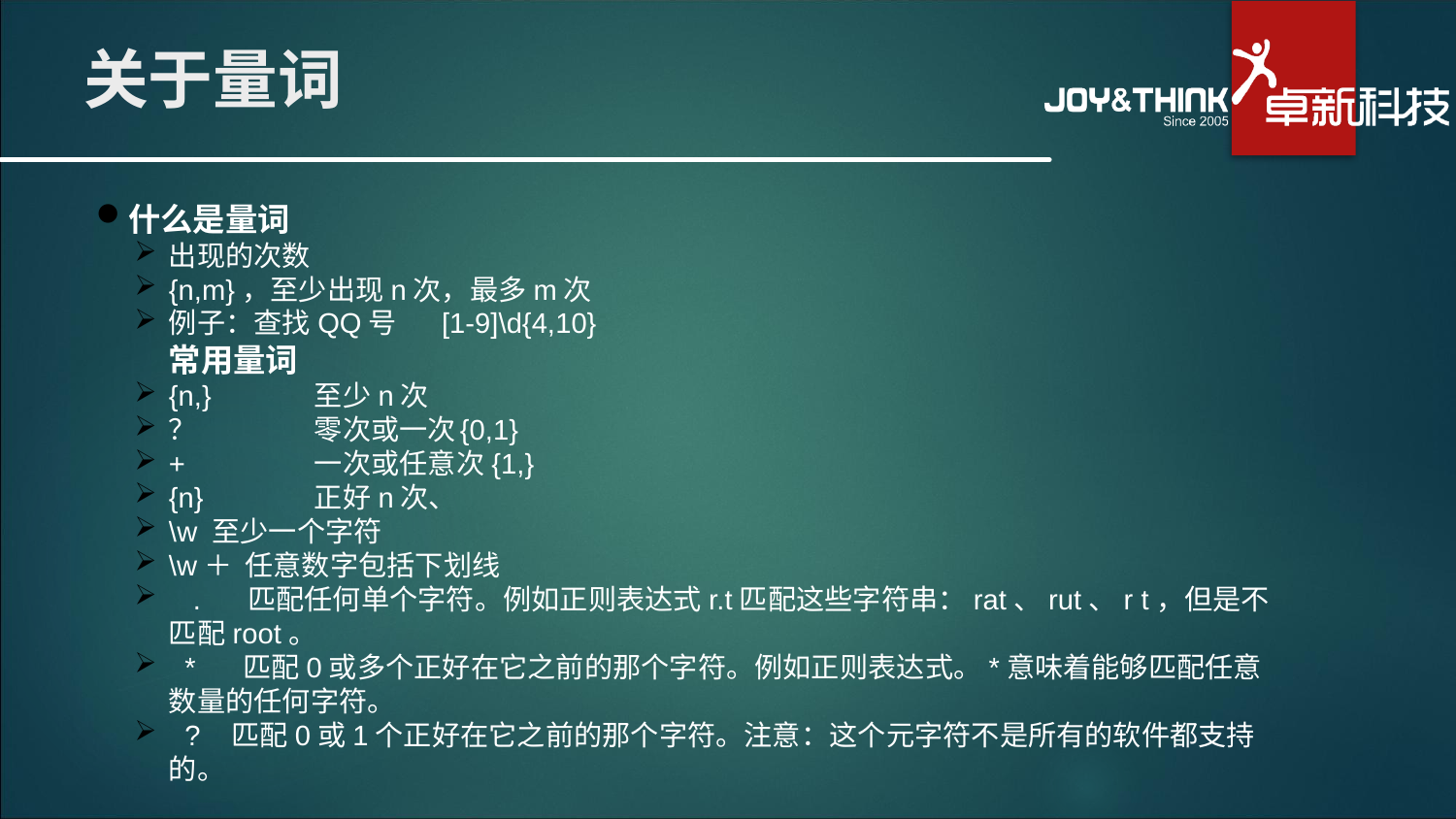

# 关于量词
什么是量词
出现的次数
{n,m}，至少出现n次，最多m次
例子：查找QQ号      [1-9]\d{4,10}
常用量词
{n,}	至少n次
？	零次或一次	{0,1}
+	一次或任意次{1,}
{n}	正好n次、
\w 至少一个字符
\w＋  任意数字包括下划线
   .     匹配任何单个字符。例如正则表达式r.t匹配这些字符串：rat、rut、r t，但是不匹配root。
  *     匹配0或多个正好在它之前的那个字符。例如正则表达式。*意味着能够匹配任意数量的任何字符。
  ?   匹配0或1个正好在它之前的那个字符。注意：这个元字符不是所有的软件都支持的。